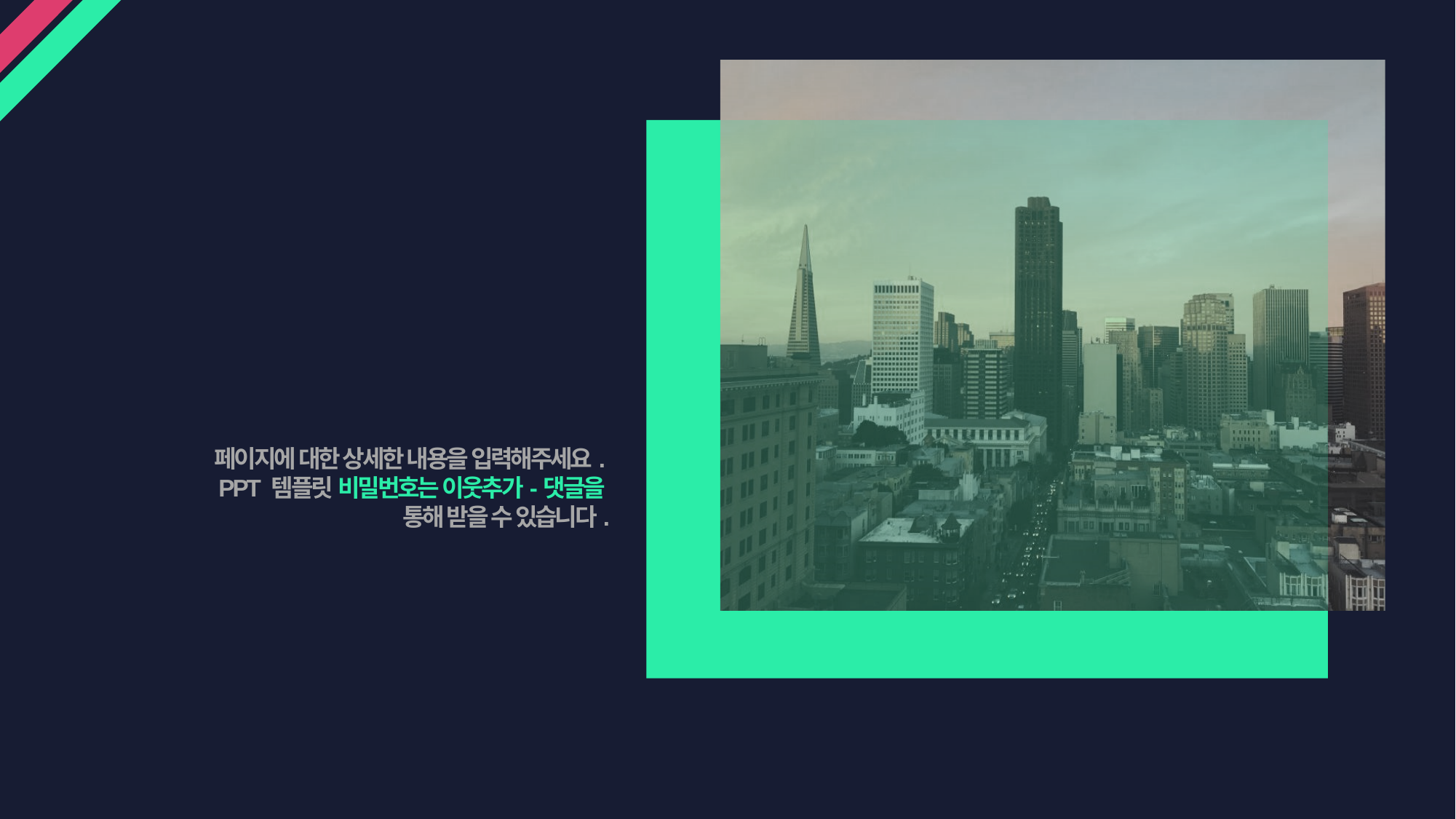

키워드에 대한 설명
페이지에 대한 상세한 내용을 입력해주세요.
PPT 템플릿 비밀번호는 이웃추가-댓글을
통해 받을 수 있습니다.